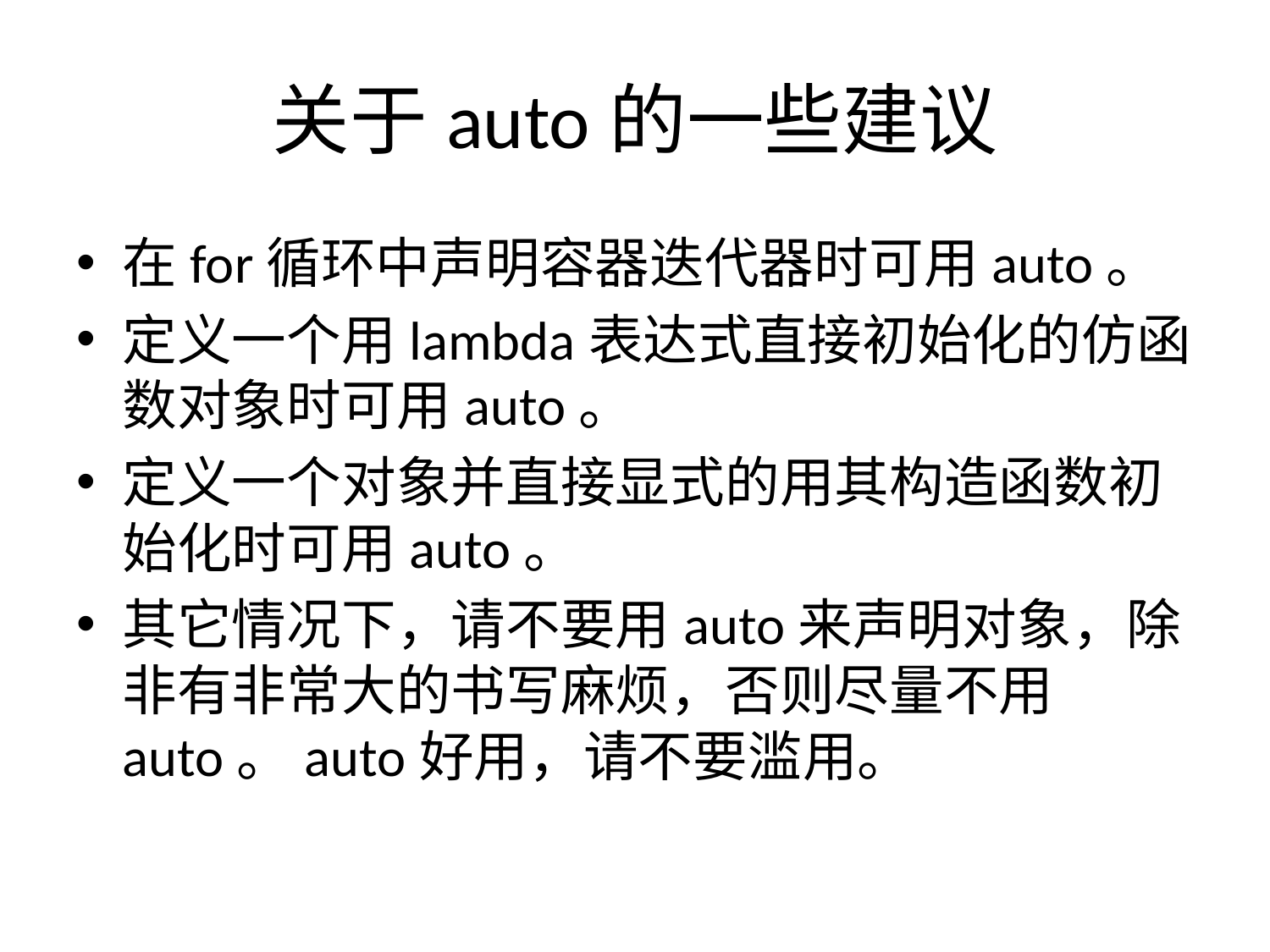

# 关于auto的一些建议
在for循环中声明容器迭代器时可用auto。
定义一个用lambda表达式直接初始化的仿函数对象时可用auto。
定义一个对象并直接显式的用其构造函数初始化时可用auto。
其它情况下，请不要用auto来声明对象，除非有非常大的书写麻烦，否则尽量不用auto。auto好用，请不要滥用。